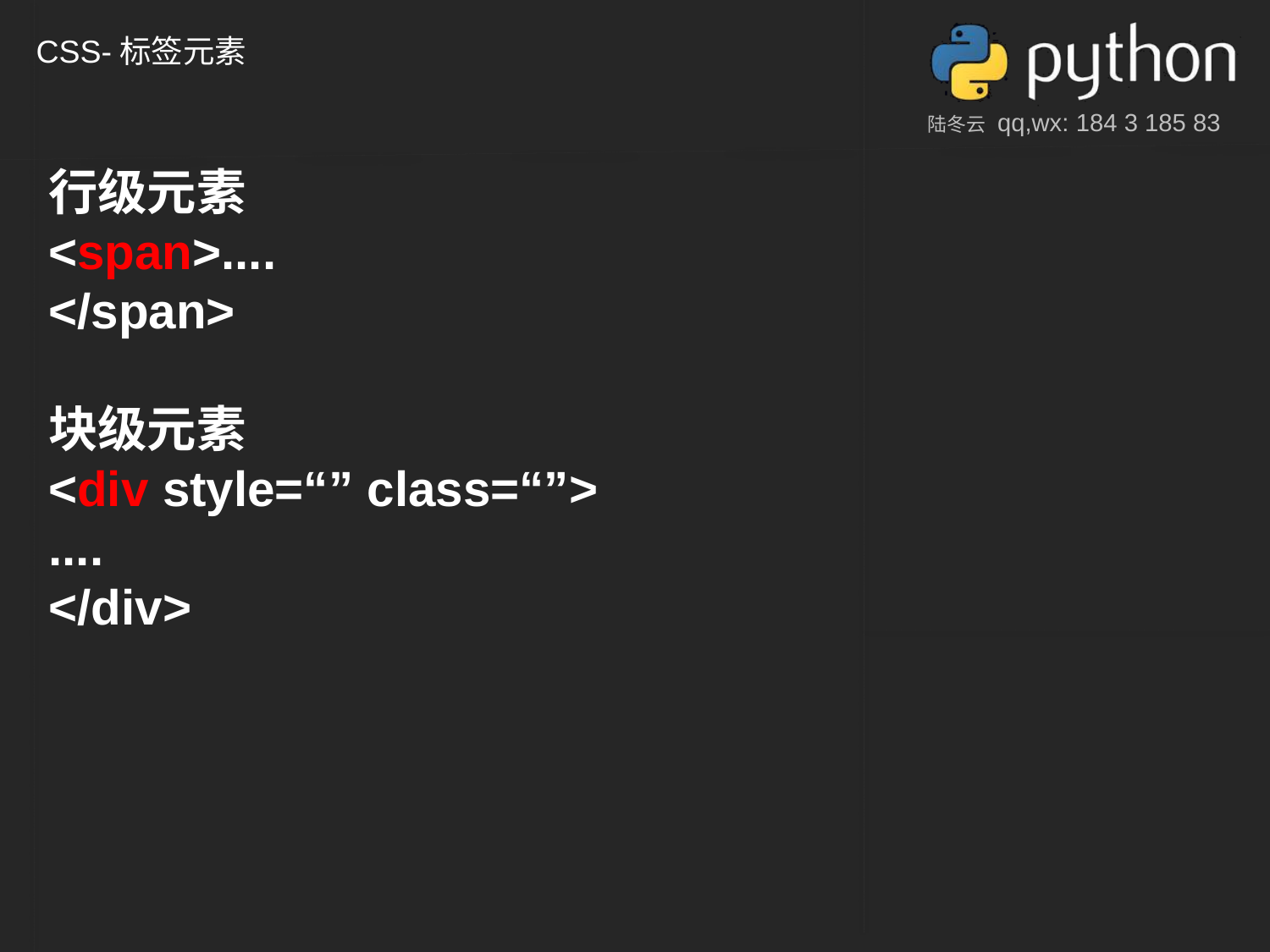

CSS-标签元素
行级元素
<span>....
</span>

块级元素
<div style=“” class=“”>
....
</div>